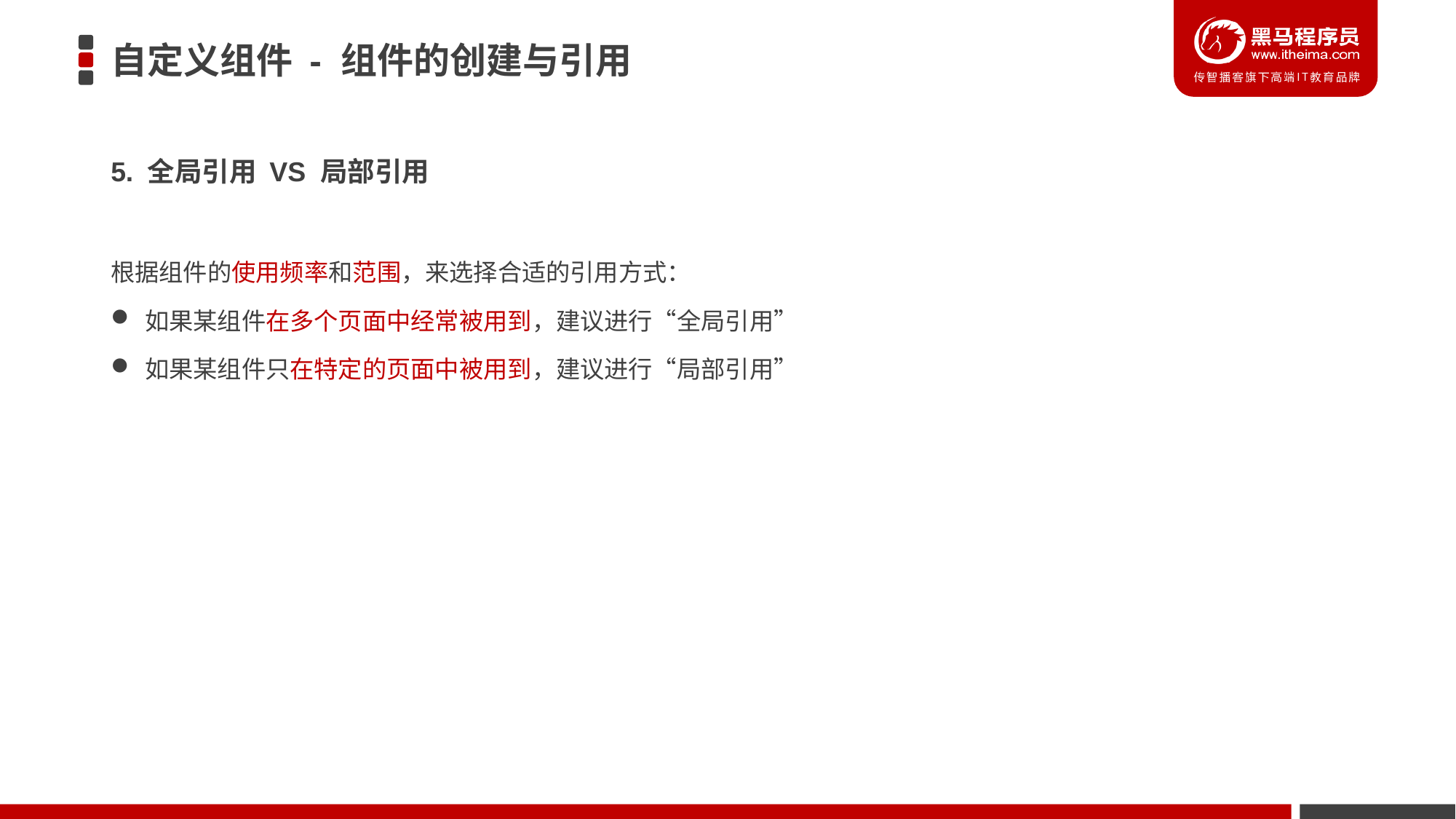

# 自定义组件 - 组件的创建与引用
5. 全局引用 VS 局部引用
根据组件的使用频率和范围，来选择合适的引用方式：
如果某组件在多个页面中经常被用到，建议进行“全局引用”
如果某组件只在特定的页面中被用到，建议进行“局部引用”